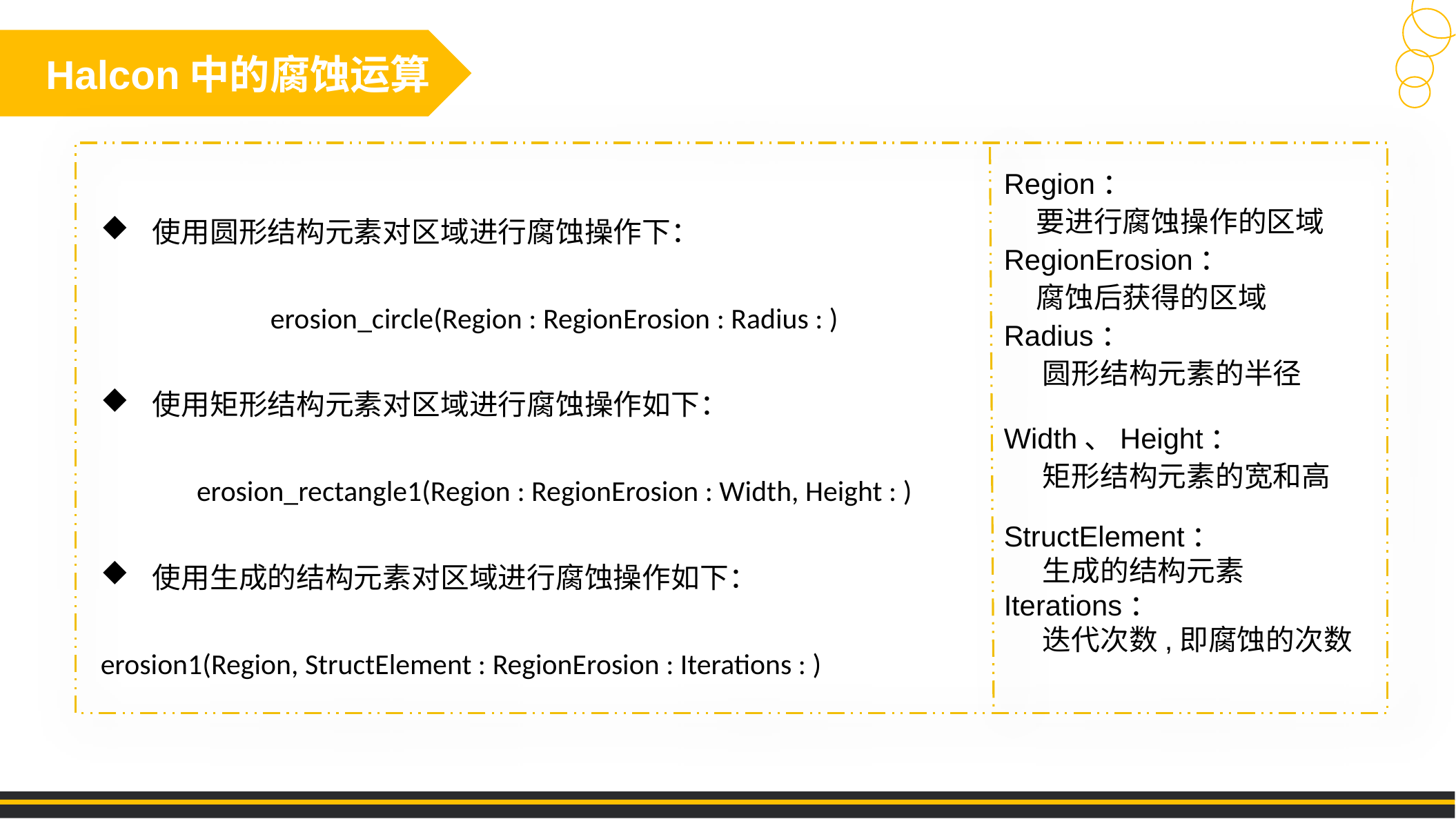

Halcon中的腐蚀运算

使用圆形结构元素对区域进行腐蚀操作下：
erosion_circle(Region : RegionErosion : Radius : )
使用矩形结构元素对区域进行腐蚀操作如下：
erosion_rectangle1(Region : RegionErosion : Width, Height : )
使用生成的结构元素对区域进行腐蚀操作如下：
erosion1(Region, StructElement : RegionErosion : Iterations : )

Region：
    要进行腐蚀操作的区域
RegionErosion：
    腐蚀后获得的区域
Radius：
     圆形结构元素的半径
Width、Height：
     矩形结构元素的宽和高
StructElement：
     生成的结构元素
Iterations：
     迭代次数,即腐蚀的次数